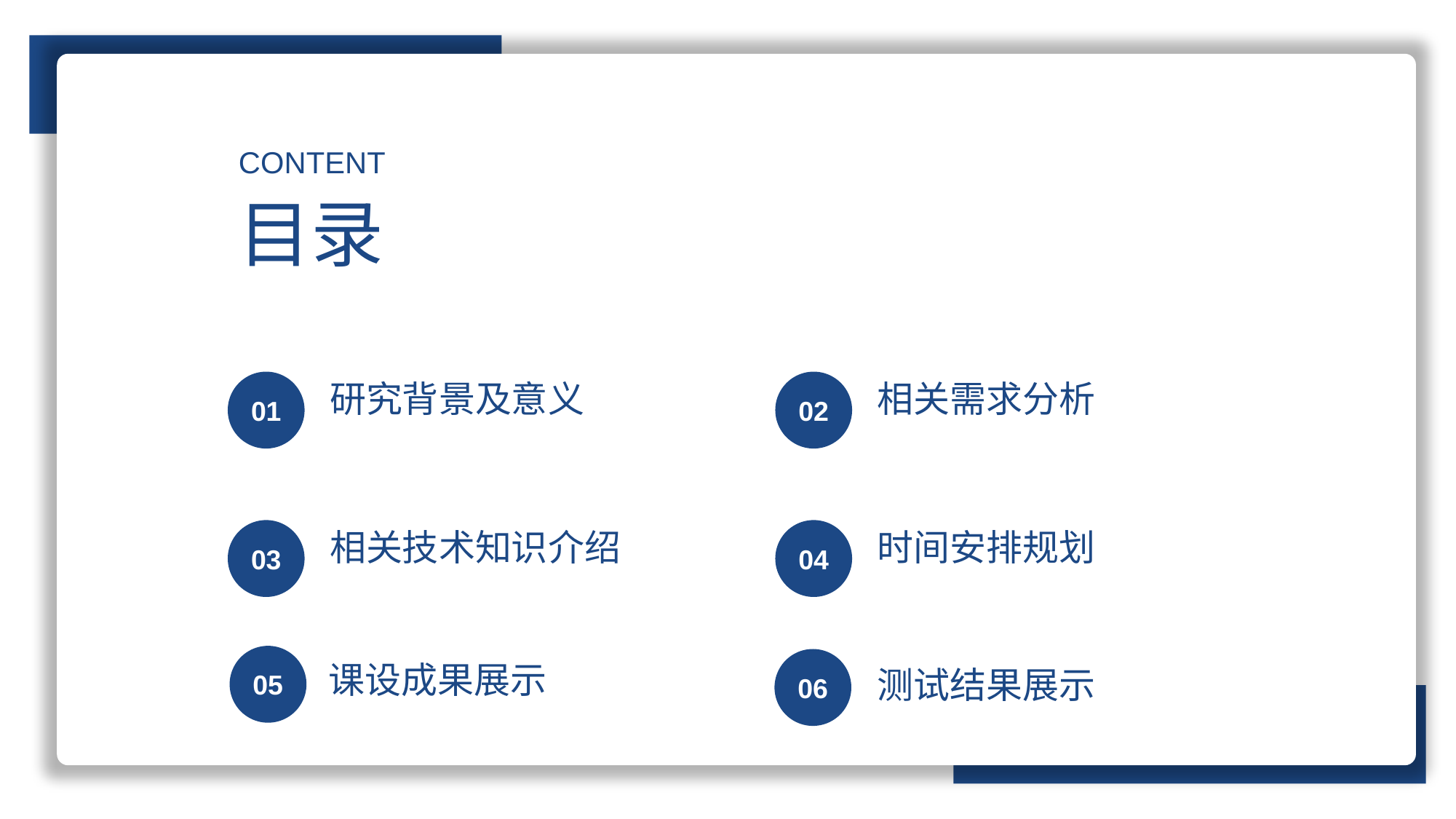

CONTENT
目录
研究背景及意义
相关需求分析
01
02
相关技术知识介绍
时间安排规划
03
04
05
06
课设成果展示
测试结果展示